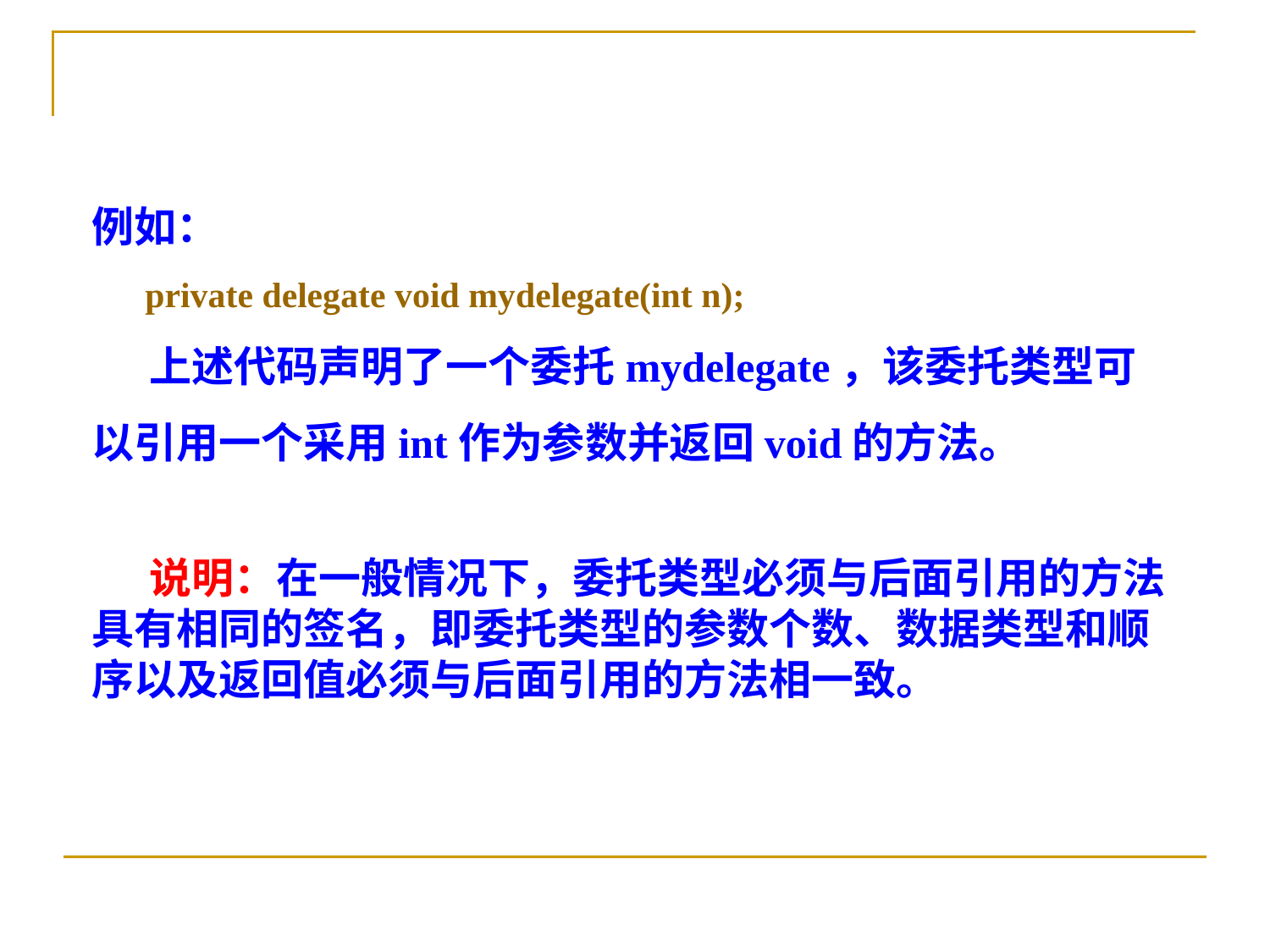

例如：
      private delegate void mydelegate(int n);
     上述代码声明了一个委托mydelegate，该委托类型可以引用一个采用int作为参数并返回void的方法。
     说明：在一般情况下，委托类型必须与后面引用的方法具有相同的签名，即委托类型的参数个数、数据类型和顺序以及返回值必须与后面引用的方法相一致。